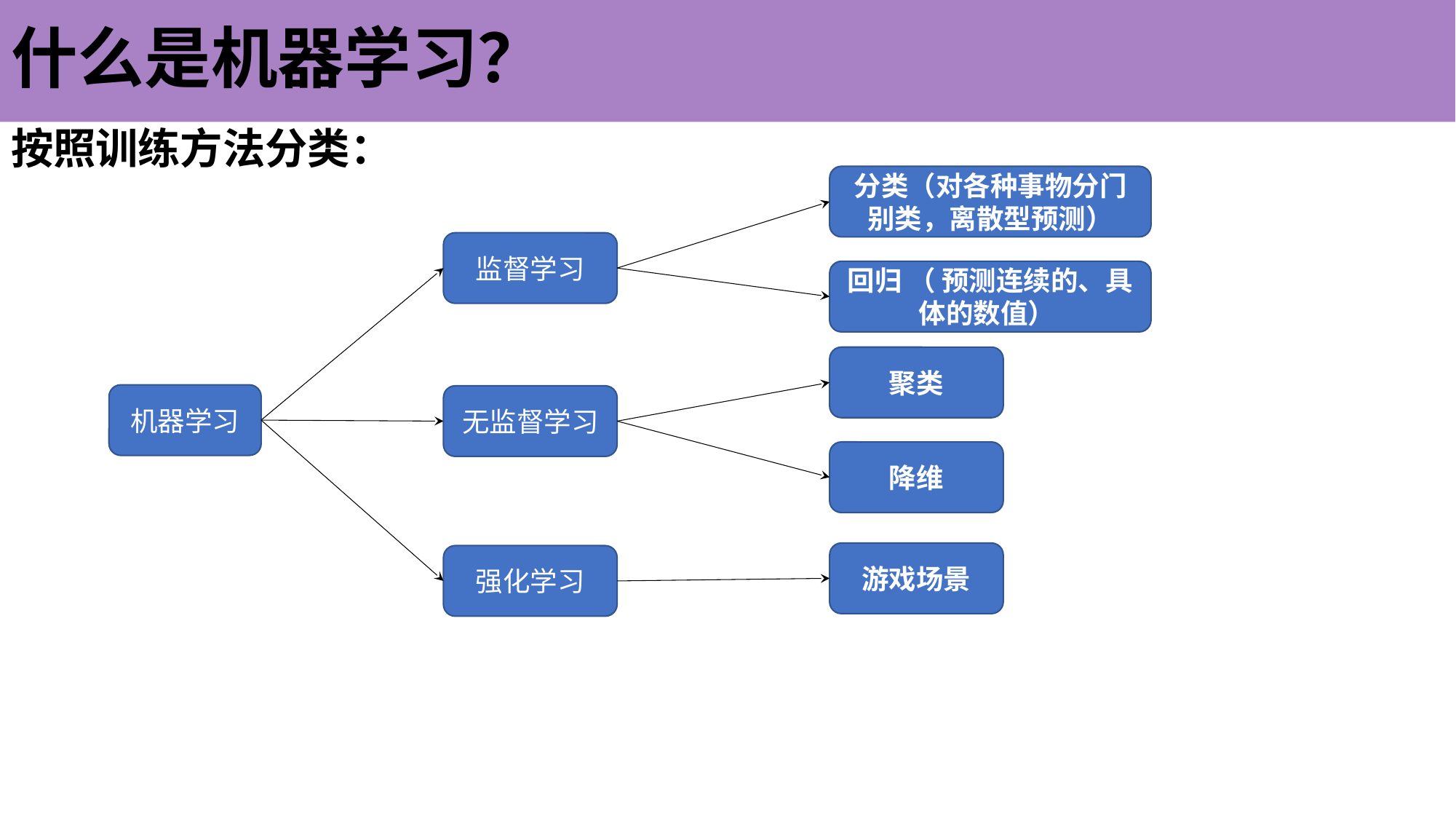

# 什么是机器学习？
按照训练方法分类：
分类（对各种事物分门别类，离散型预测）
监督学习
回归 （ 预测连续的、具体的数值）
聚类
机器学习
无监督学习
降维
游戏场景
强化学习